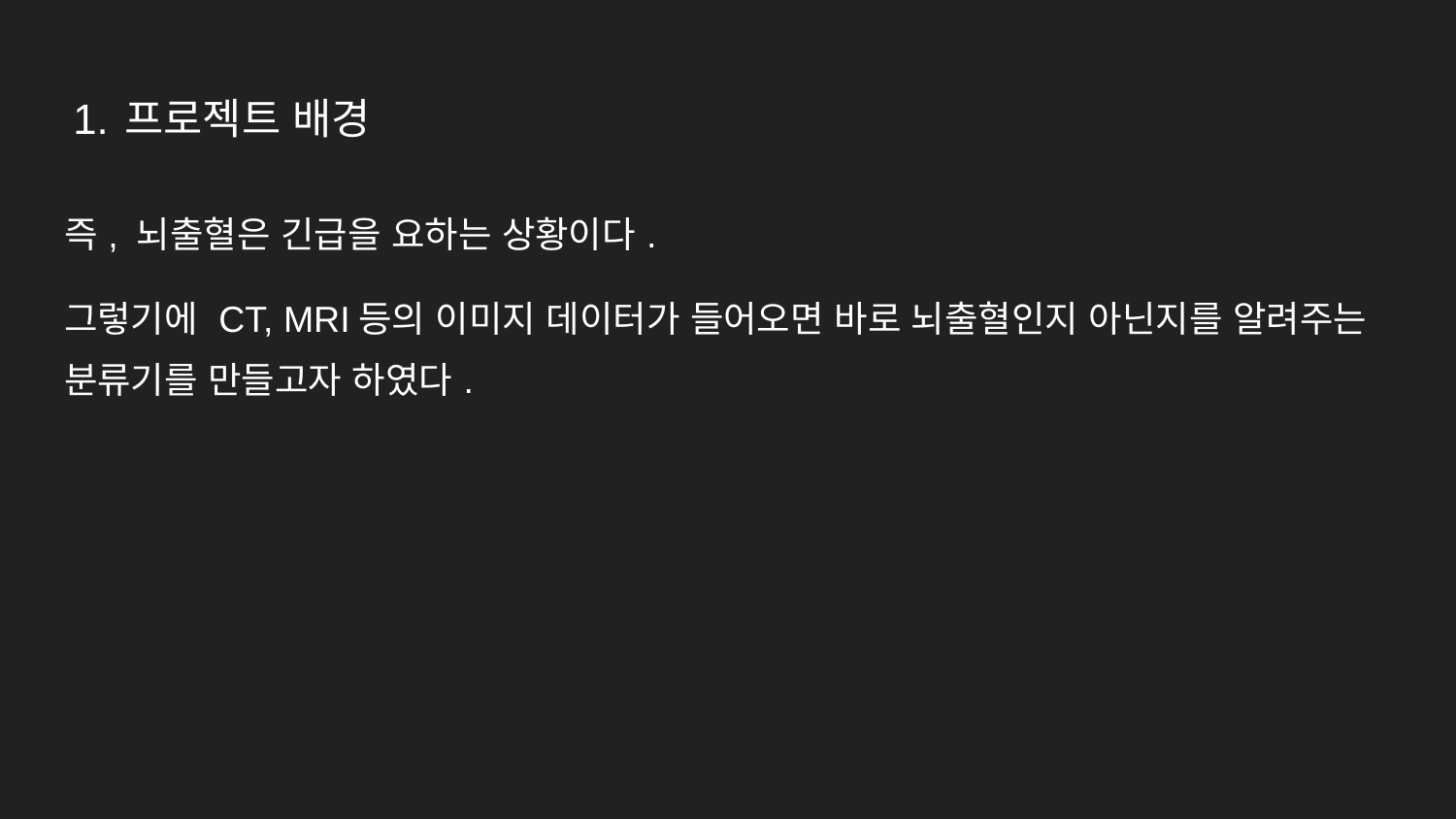

# 프로젝트 배경
즉, 뇌출혈은 긴급을 요하는 상황이다.
그렇기에 CT, MRI등의 이미지 데이터가 들어오면 바로 뇌출혈인지 아닌지를 알려주는 분류기를 만들고자 하였다.